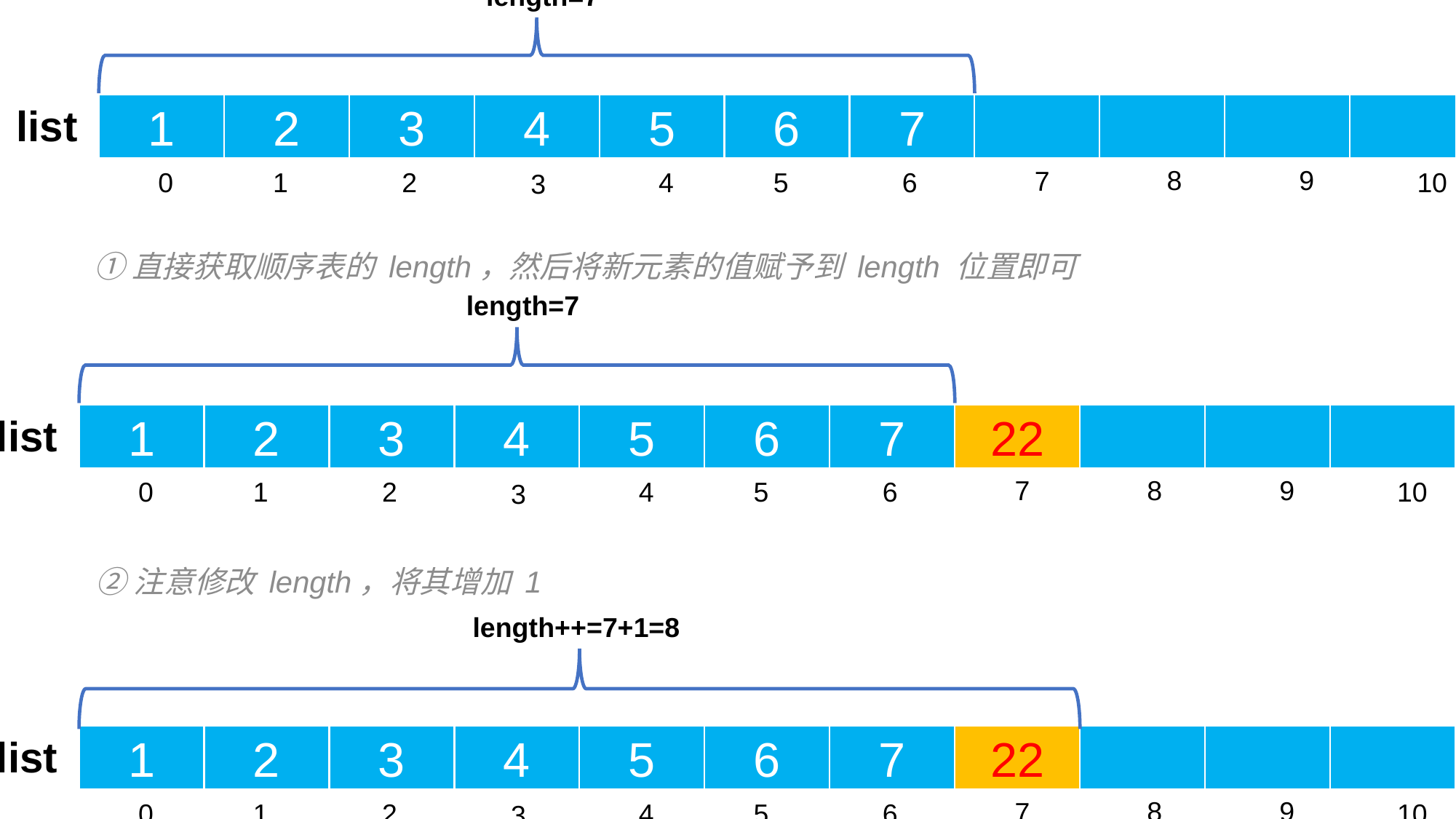

length=7
list
1
2
3
4
5
6
7

ele=22
9
8
7
0
1
2
4
5
6
10
3

①直接获取顺序表的 length，然后将新元素的值赋予到 length 位置即可
length=7
list
1
2
3
4
5
6
7
22

ele=22
9
8
7
0
1
2
4
5
6
10
3
②注意修改 length，将其增加 1
length++=7+1=8
list
1
2
3
4
5
6
7
22

9
8
7
0
1
2
4
5
6
10
3